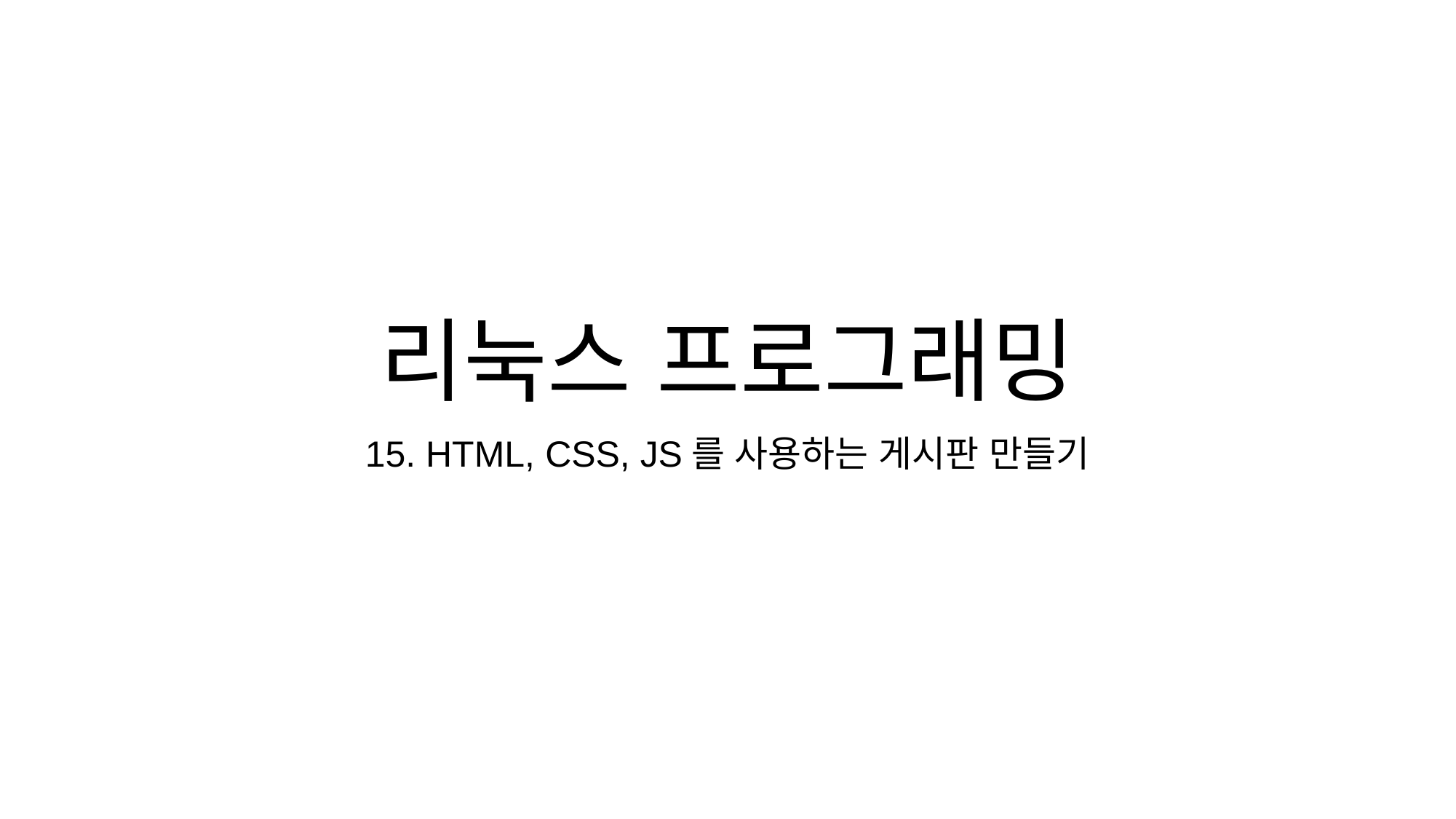

# 리눅스 프로그래밍
15. HTML, CSS, JS를 사용하는 게시판 만들기